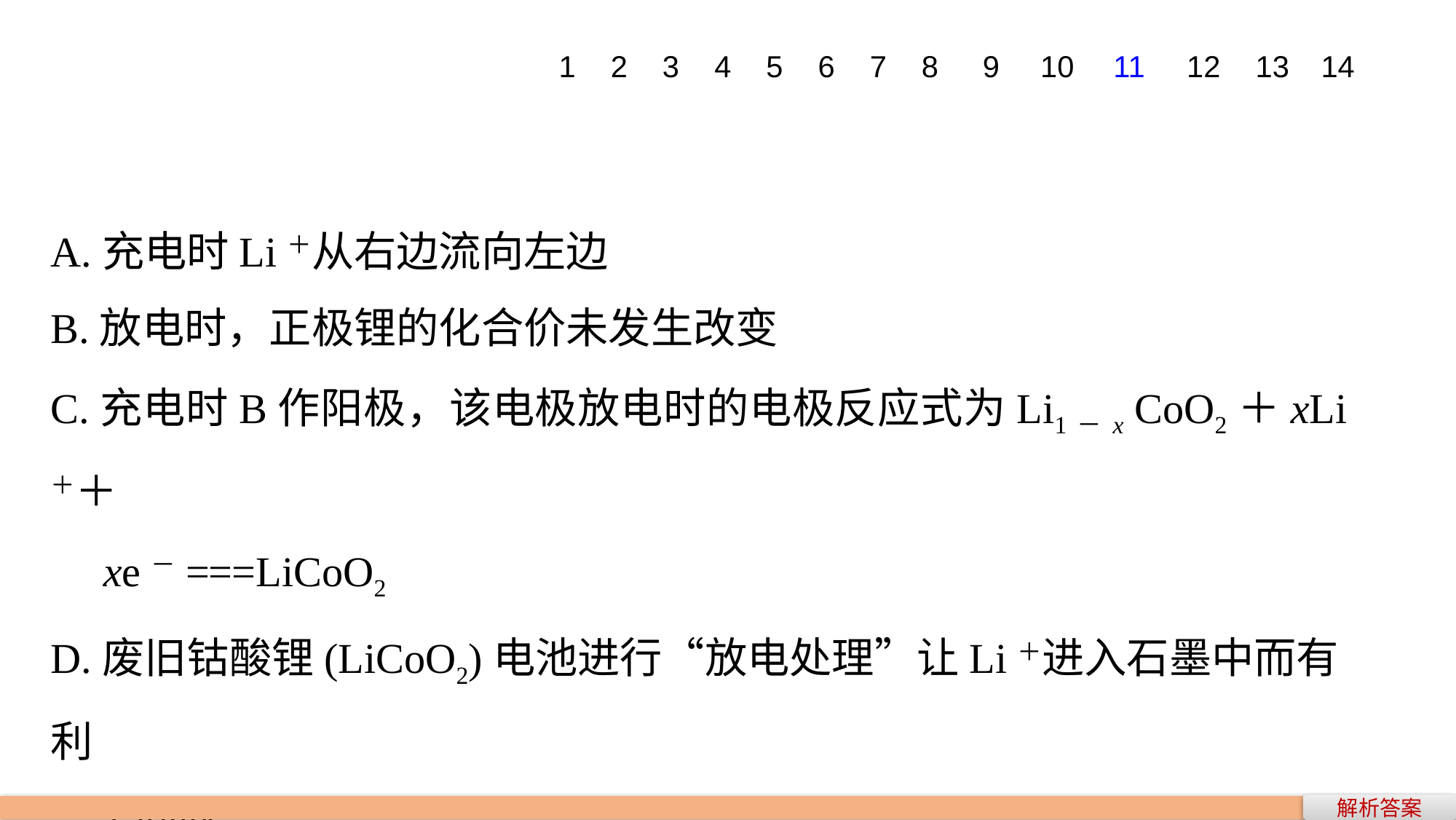

1
2
3
4
5
6
7
8
9
10
11
12
13
14
A.充电时Li＋从右边流向左边
B.放电时，正极锂的化合价未发生改变
C.充电时B作阳极，该电极放电时的电极反应式为Li1－x CoO2＋xLi＋＋
　xe－===LiCoO2
D.废旧钴酸锂(LiCoO2)电池进行“放电处理”让Li＋进入石墨中而有利
　于回收
解析答案